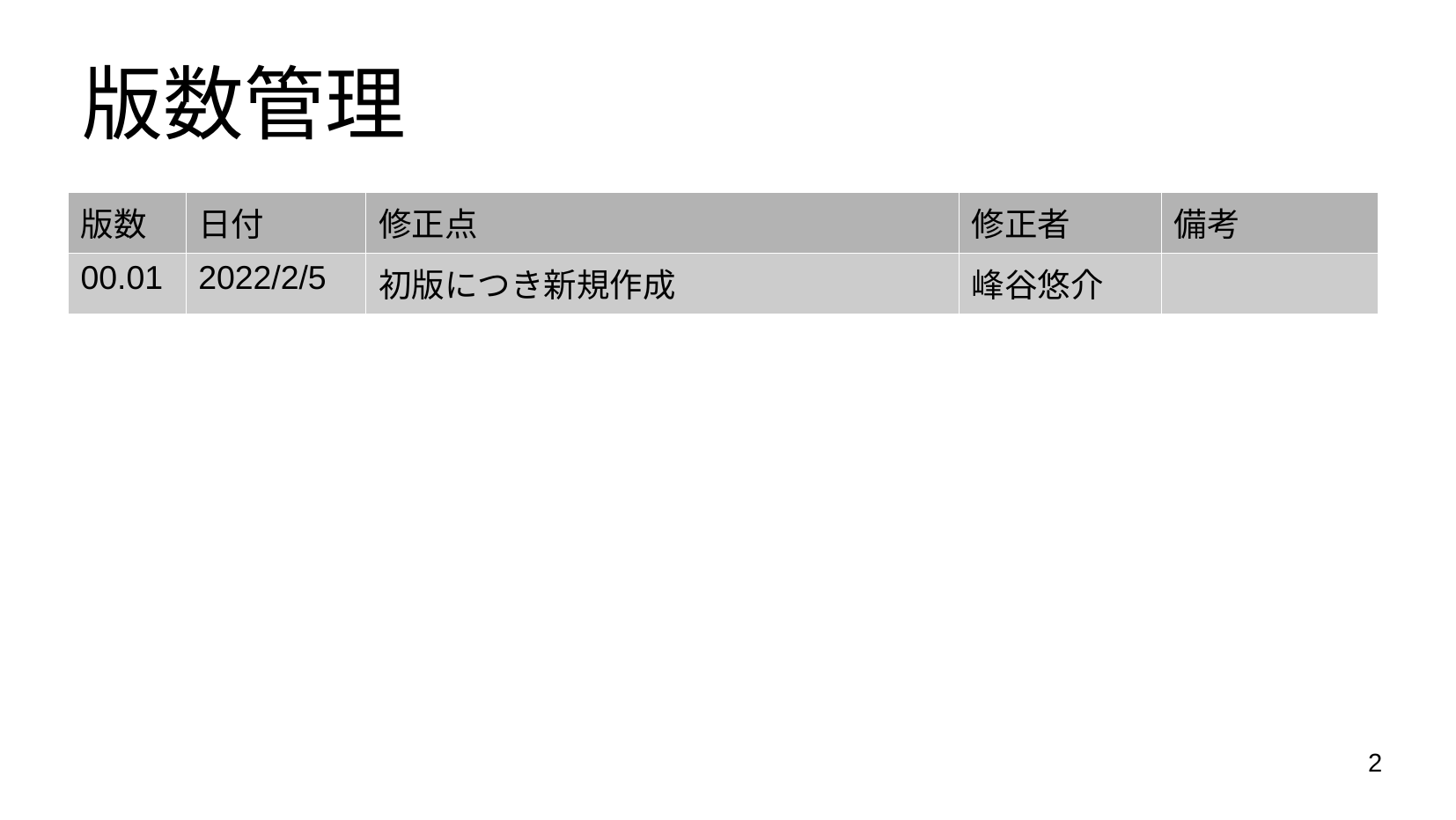

# 版数管理
| 版数 | 日付 | 修正点 | 修正者 | 備考 |
| --- | --- | --- | --- | --- |
| 00.01 | 2022/2/5 | 初版につき新規作成 | 峰谷悠介 |  |
2